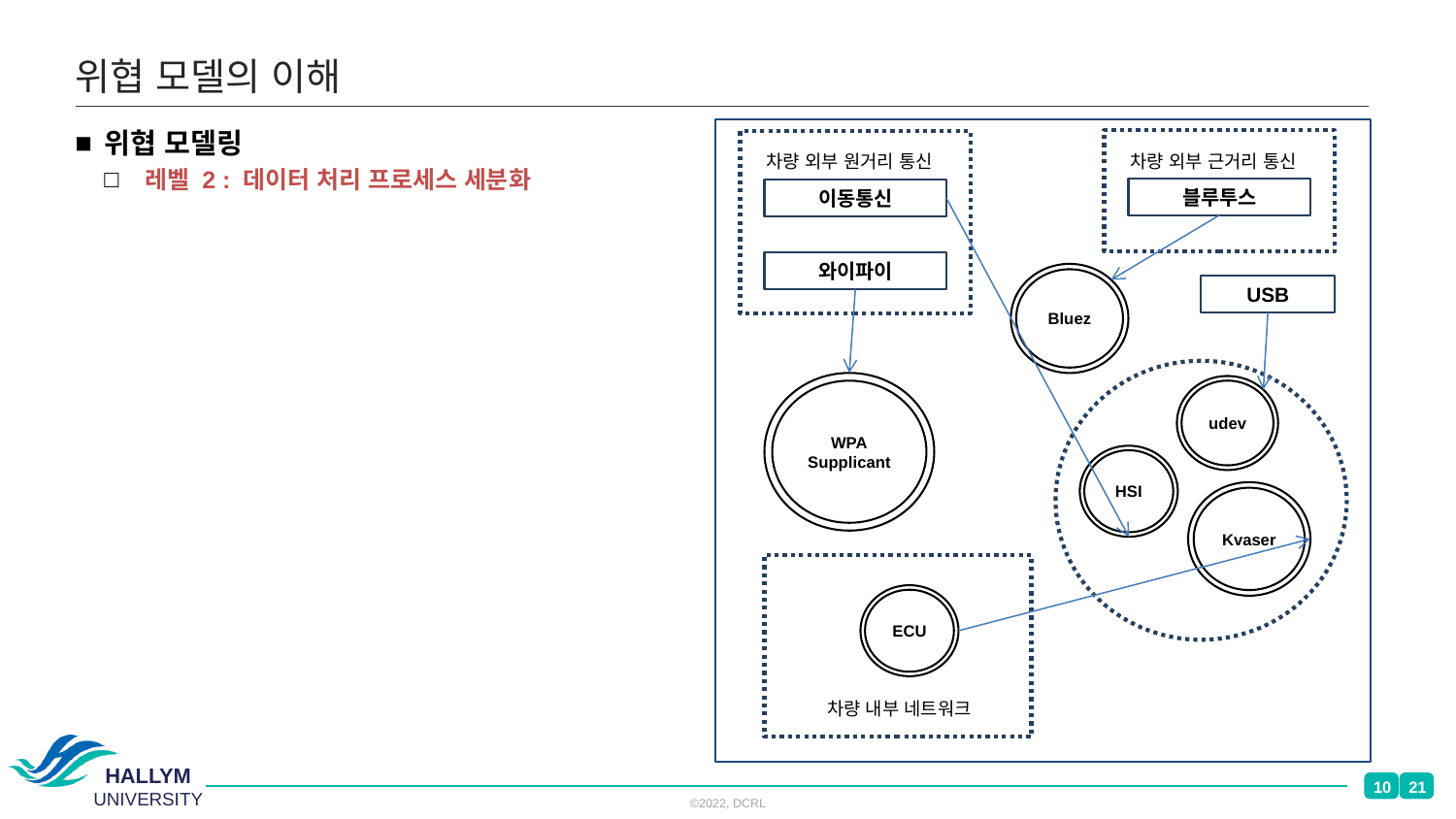

# 위협 모델의 이해
위협 모델링
 레벨 2 : 데이터 처리 프로세스 세분화

차량 외부 원거리 통신
차량 외부 근거리 통신
블루투스
이동통신
와이파이
Bluez
USB

WPA
Supplicant
udev
HSI
Kvaser

ECU
차량 내부 네트워크